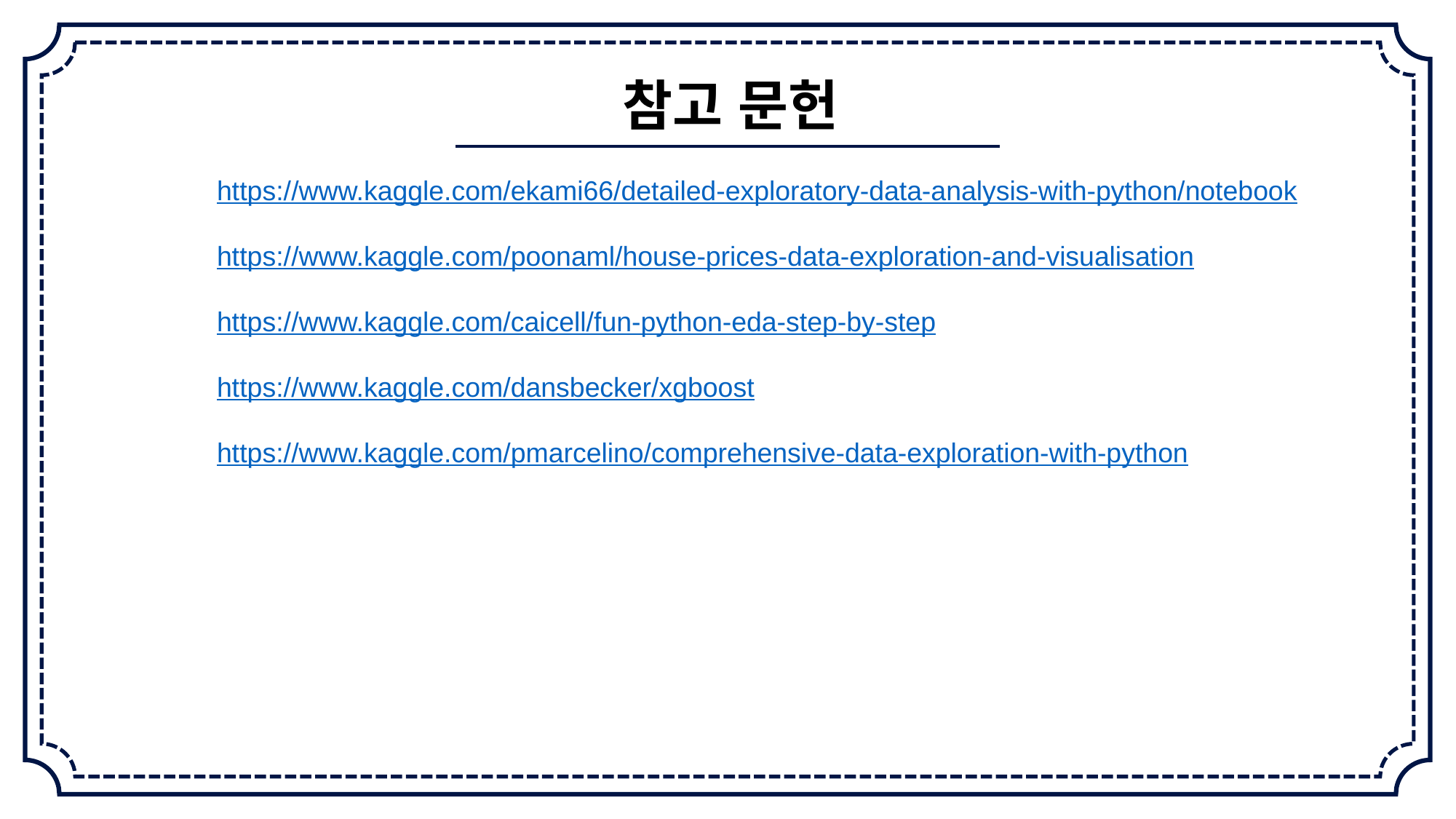

참고 문헌
https://www.kaggle.com/ekami66/detailed-exploratory-data-analysis-with-python/notebook

https://www.kaggle.com/poonaml/house-prices-data-exploration-and-visualisation

https://www.kaggle.com/caicell/fun-python-eda-step-by-step

https://www.kaggle.com/dansbecker/xgboost

https://www.kaggle.com/pmarcelino/comprehensive-data-exploration-with-python